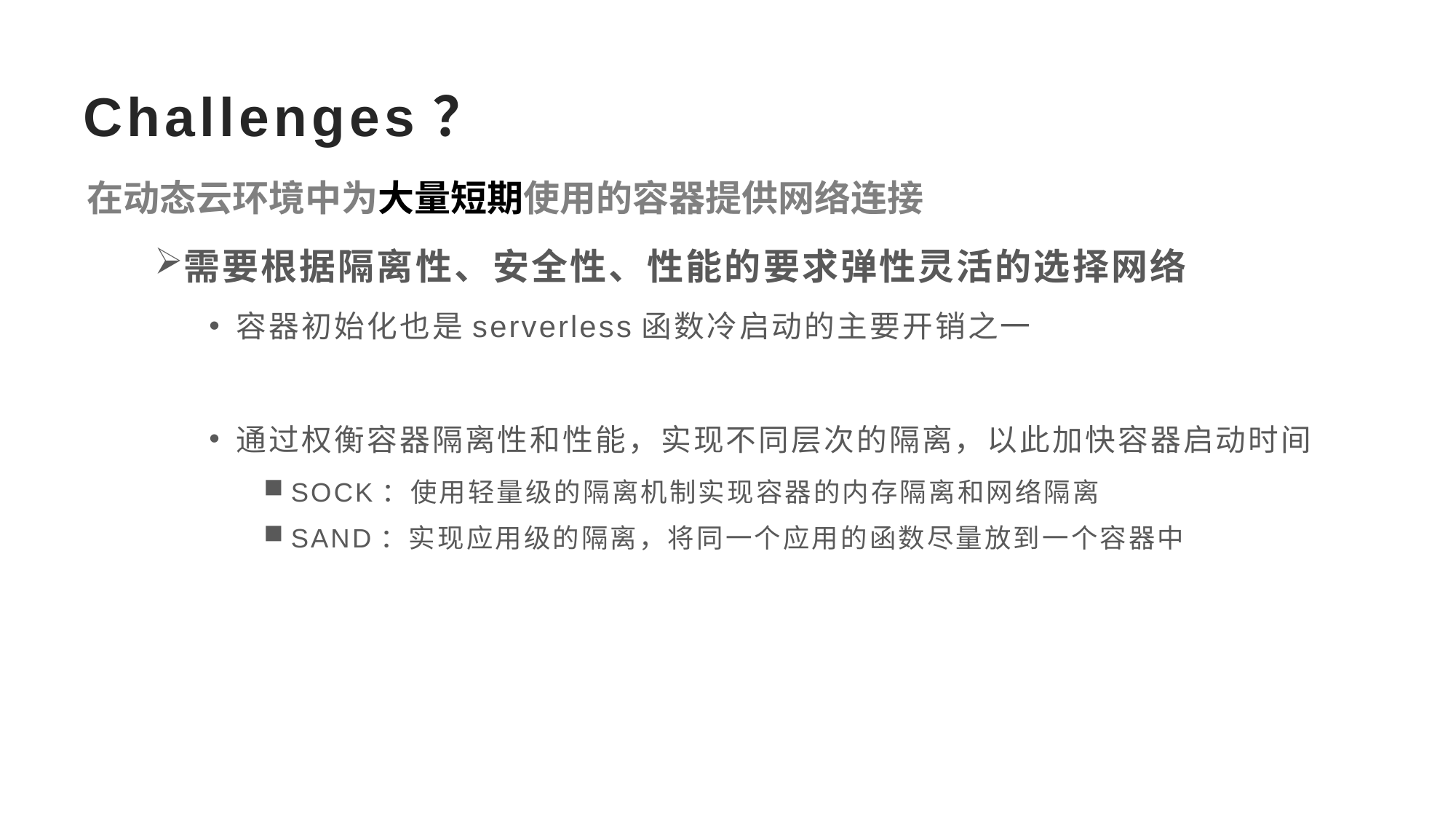

# Challenges？
在动态云环境中为大量短期使用的容器提供网络连接
需要根据隔离性、安全性、性能的要求弹性灵活的选择网络
容器初始化也是serverless函数冷启动的主要开销之一

通过权衡容器隔离性和性能，实现不同层次的隔离，以此加快容器启动时间
SOCK：使用轻量级的隔离机制实现容器的内存隔离和网络隔离
SAND：实现应用级的隔离，将同一个应用的函数尽量放到一个容器中